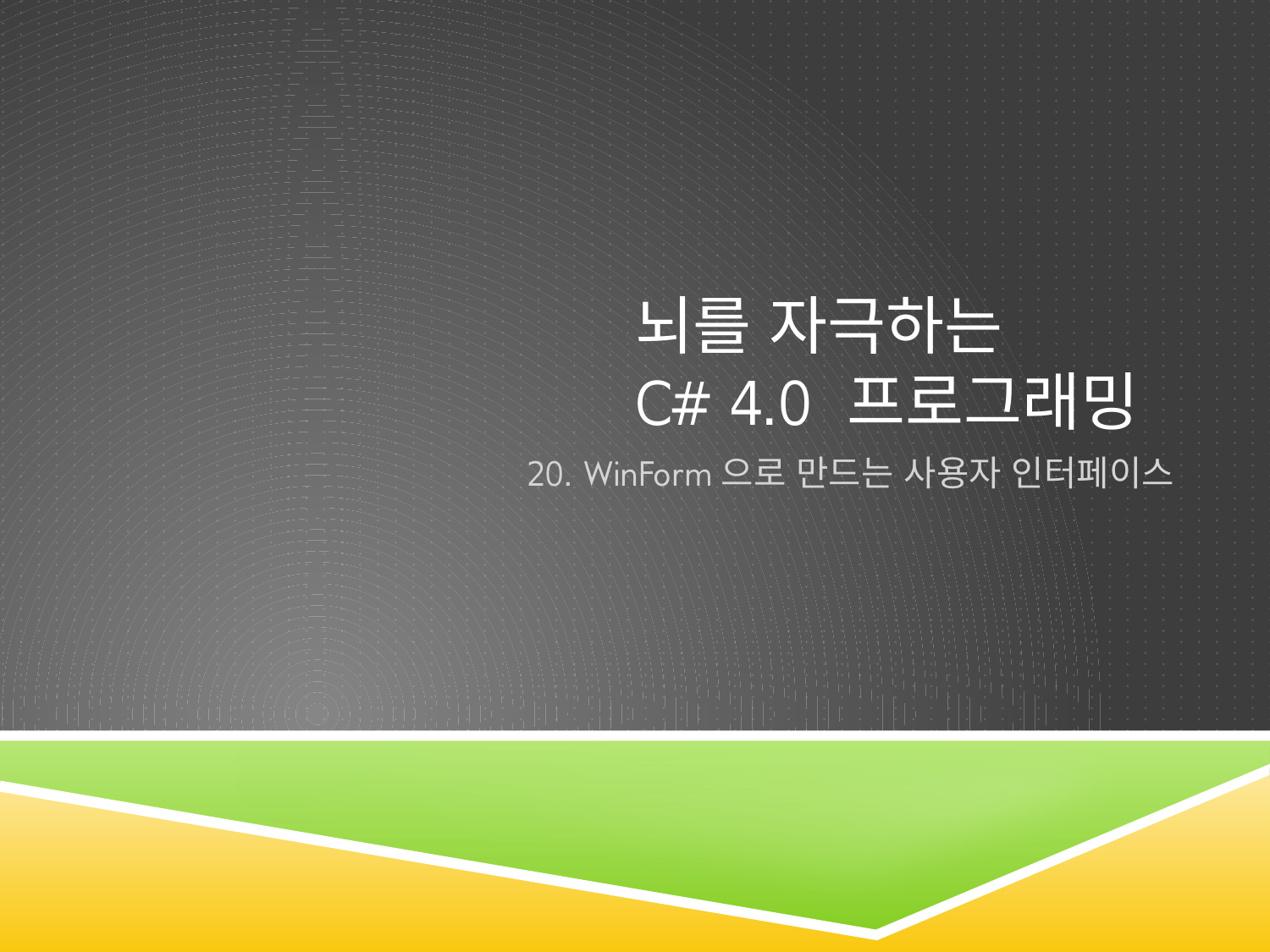

# 뇌를 자극하는 C# 4.0 프로그래밍
20. WinForm으로 만드는 사용자 인터페이스